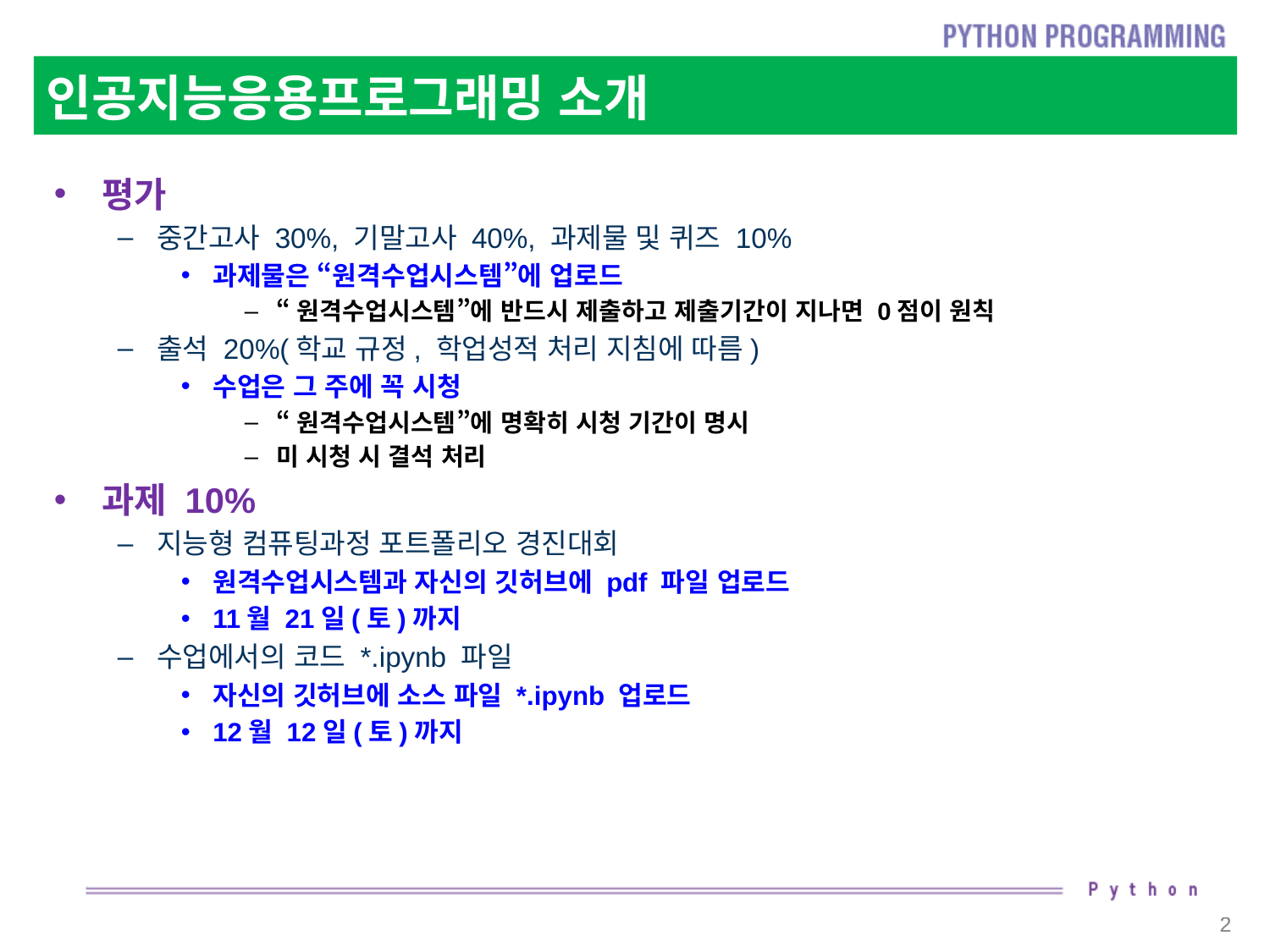

# 인공지능응용프로그래밍 소개
평가
중간고사 30%, 기말고사 40%, 과제물 및 퀴즈 10%
과제물은 “원격수업시스템”에 업로드
“원격수업시스템”에 반드시 제출하고 제출기간이 지나면 0점이 원칙
출석 20%(학교 규정, 학업성적 처리 지침에 따름)
수업은 그 주에 꼭 시청
“원격수업시스템”에 명확히 시청 기간이 명시
미 시청 시 결석 처리
과제 10%
지능형 컴퓨팅과정 포트폴리오 경진대회
원격수업시스템과 자신의 깃허브에 pdf 파일 업로드
11월 21일(토)까지
수업에서의 코드 *.ipynb 파일
자신의 깃허브에 소스 파일 *.ipynb 업로드
12월 12일(토)까지

2